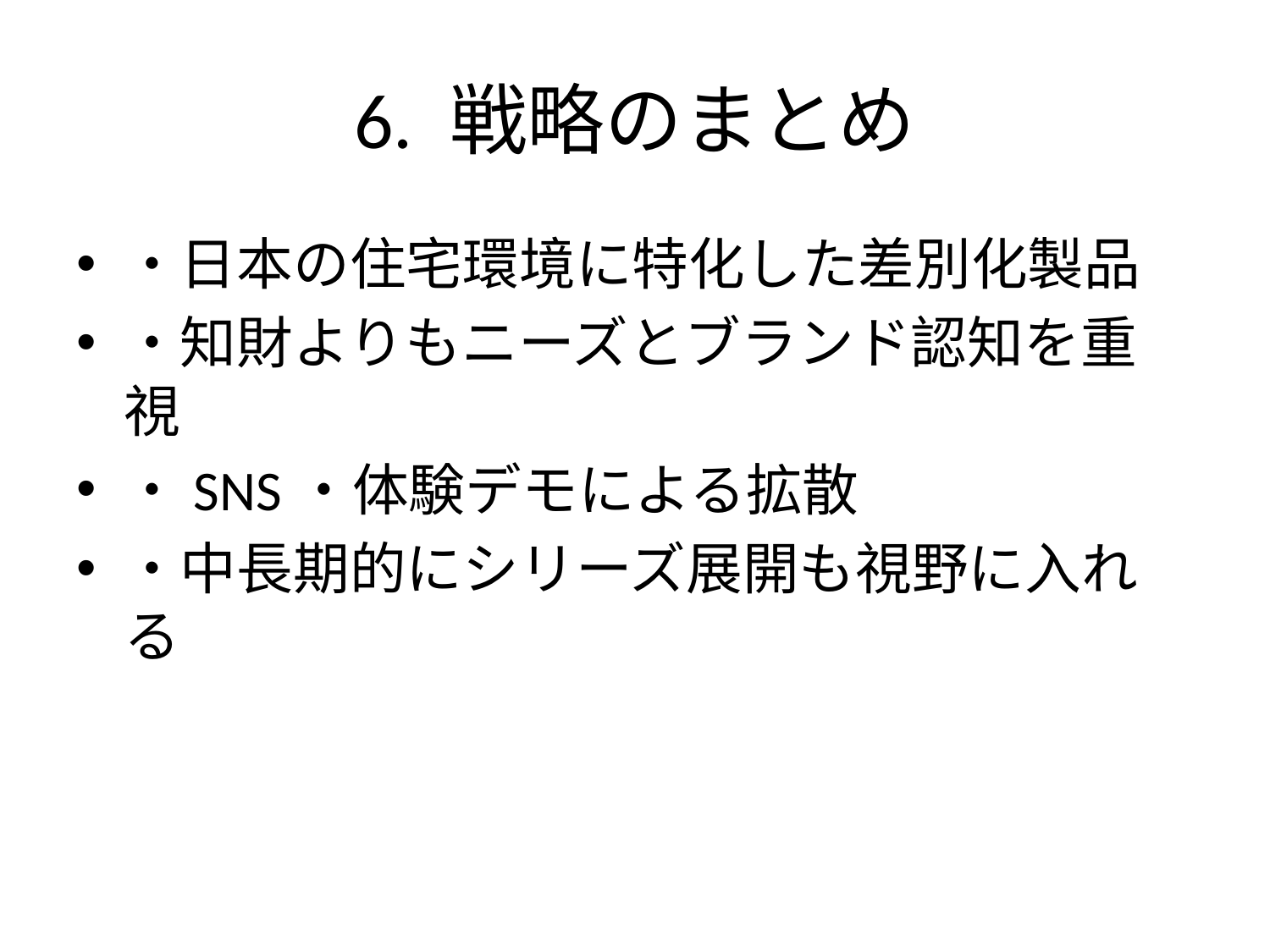

# 6. 戦略のまとめ
・日本の住宅環境に特化した差別化製品
・知財よりもニーズとブランド認知を重視
・SNS・体験デモによる拡散
・中長期的にシリーズ展開も視野に入れる